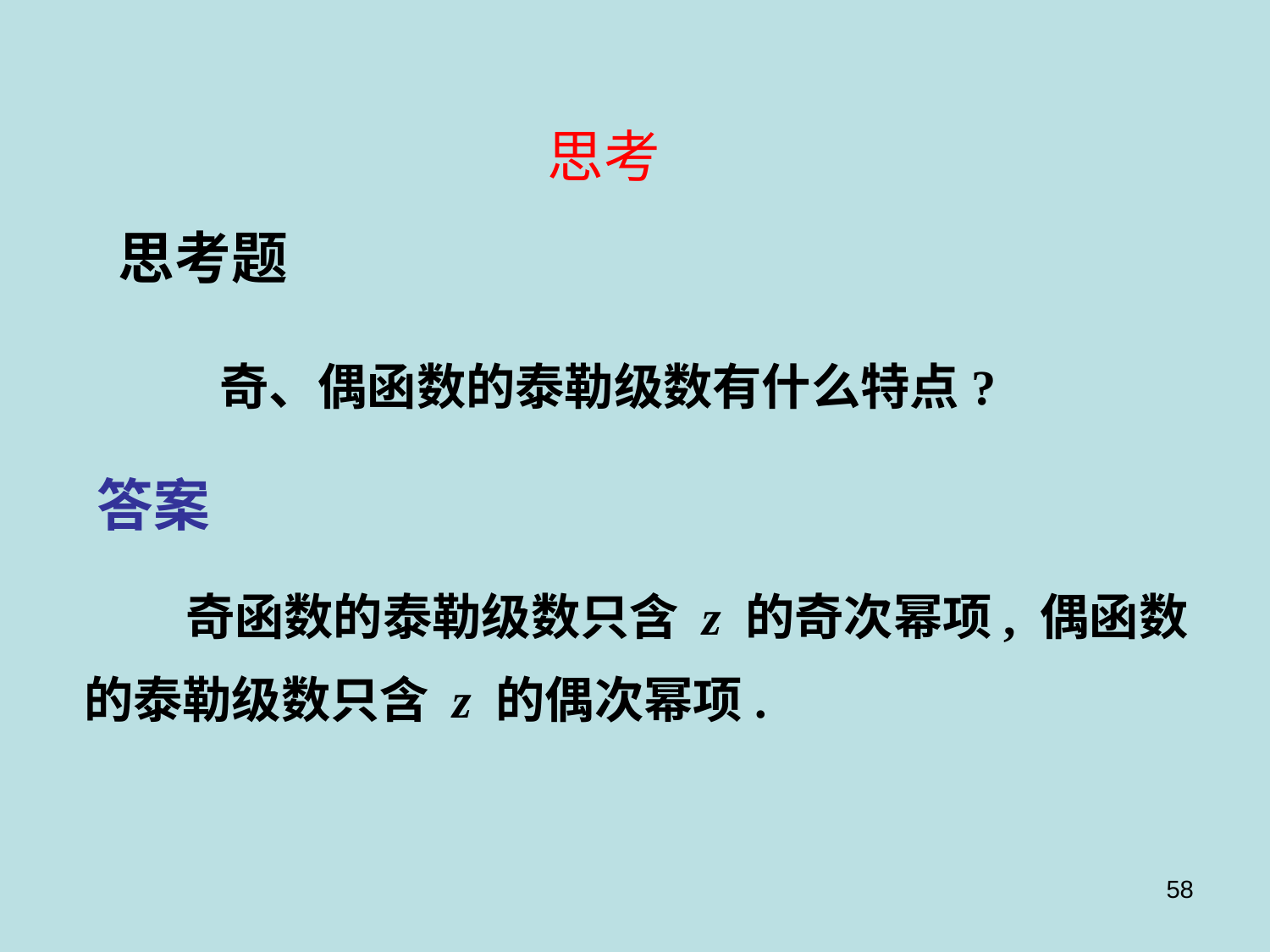

思考
思考题
奇、偶函数的泰勒级数有什么特点?
答案
        奇函数的泰勒级数只含 z 的奇次幂项, 偶函数
的泰勒级数只含 z 的偶次幂项.
58